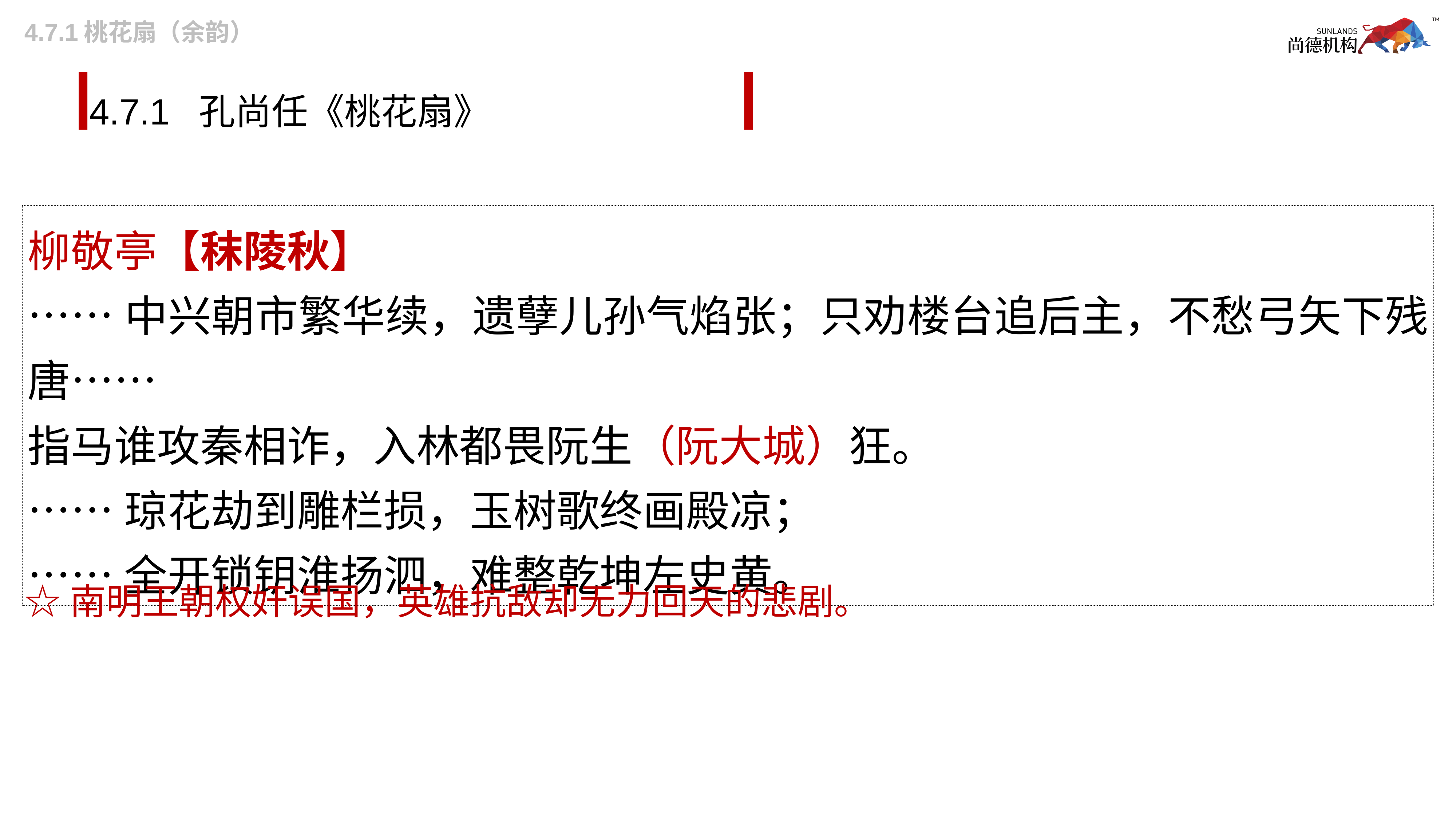

4.7.1桃花扇（余韵）
# 4.7.1  孔尚任《桃花扇》
柳敬亭【秣陵秋】
……中兴朝市繁华续，遗孽儿孙气焰张；只劝楼台追后主，不愁弓矢下残唐……
指马谁攻秦相诈，入林都畏阮生（阮大城）狂。
……琼花劫到雕栏损，玉树歌终画殿凉；
……全开锁钥淮扬泗，难整乾坤左史黄。
☆南明王朝权奸误国，英雄抗敌却无力回天的悲剧。